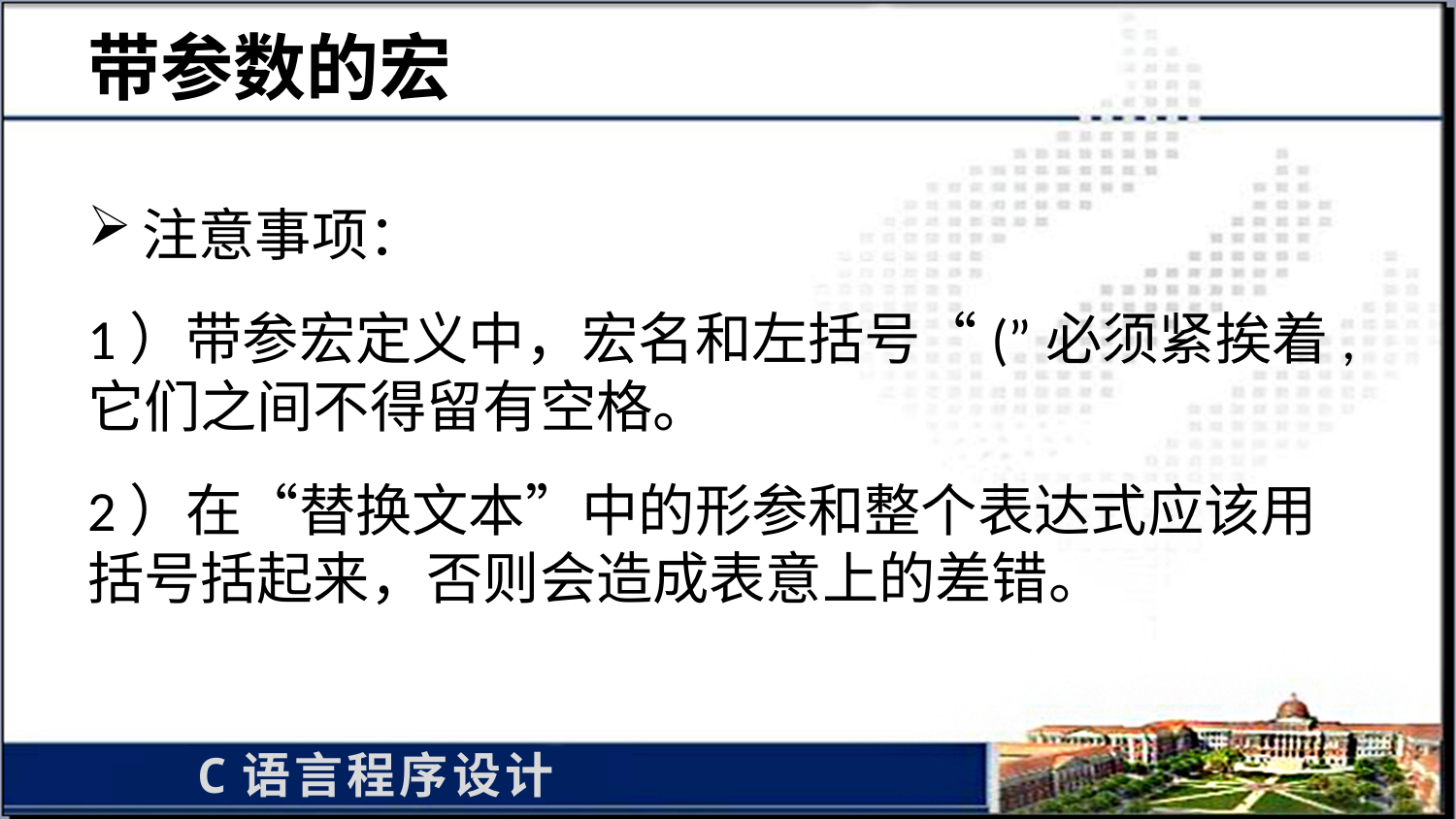

# 带参数的宏
注意事项：
1）带参宏定义中，宏名和左括号“(”必须紧挨着,它们之间不得留有空格。
2）在“替换文本”中的形参和整个表达式应该用括号括起来，否则会造成表意上的差错。